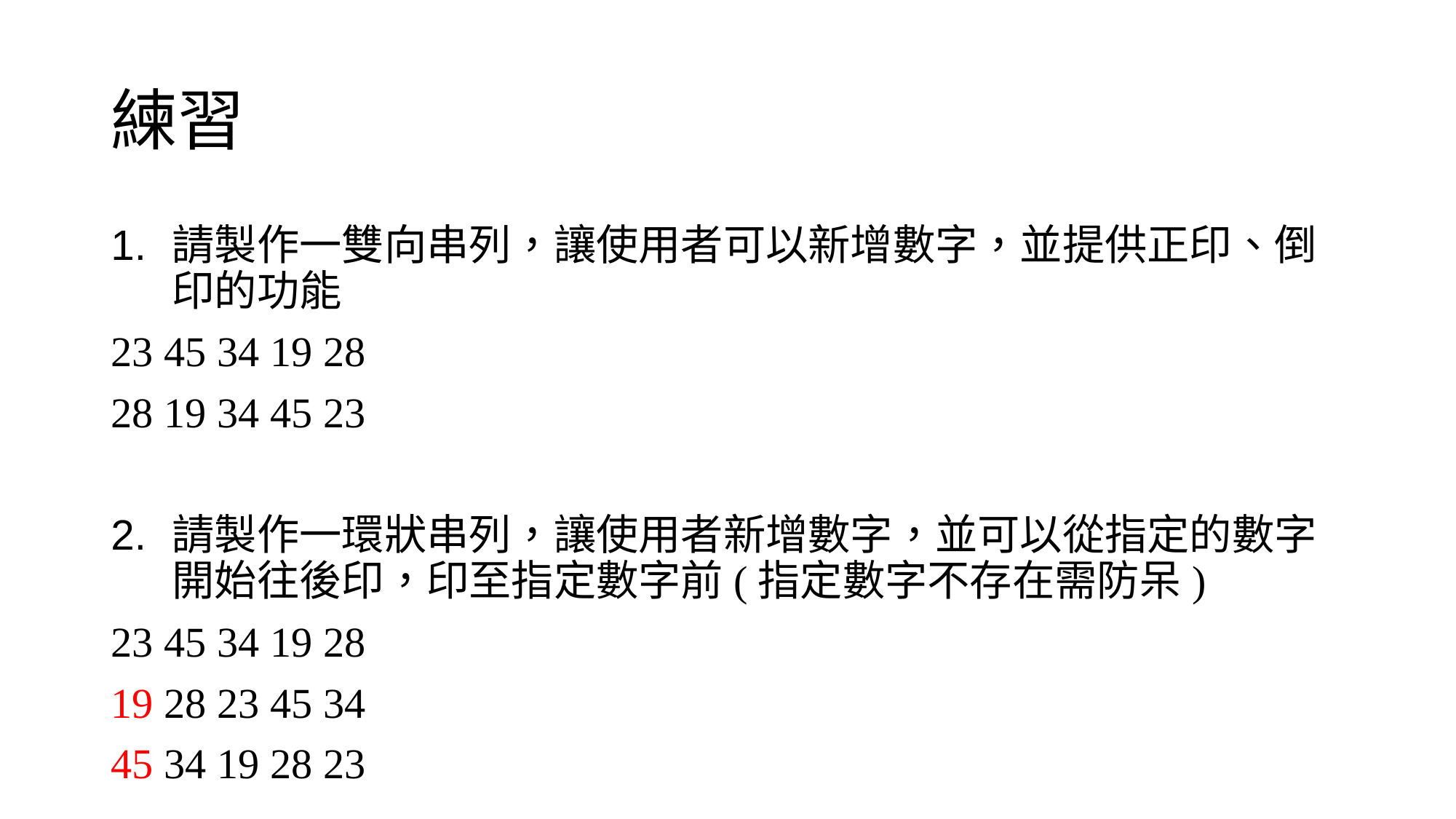

# 練習
請製作一雙向串列，讓使用者可以新增數字，並提供正印、倒印的功能
23 45 34 19 28
28 19 34 45 23

請製作一環狀串列，讓使用者新增數字，並可以從指定的數字開始往後印，印至指定數字前(指定數字不存在需防呆)
23 45 34 19 28
19 28 23 45 34
45 34 19 28 23